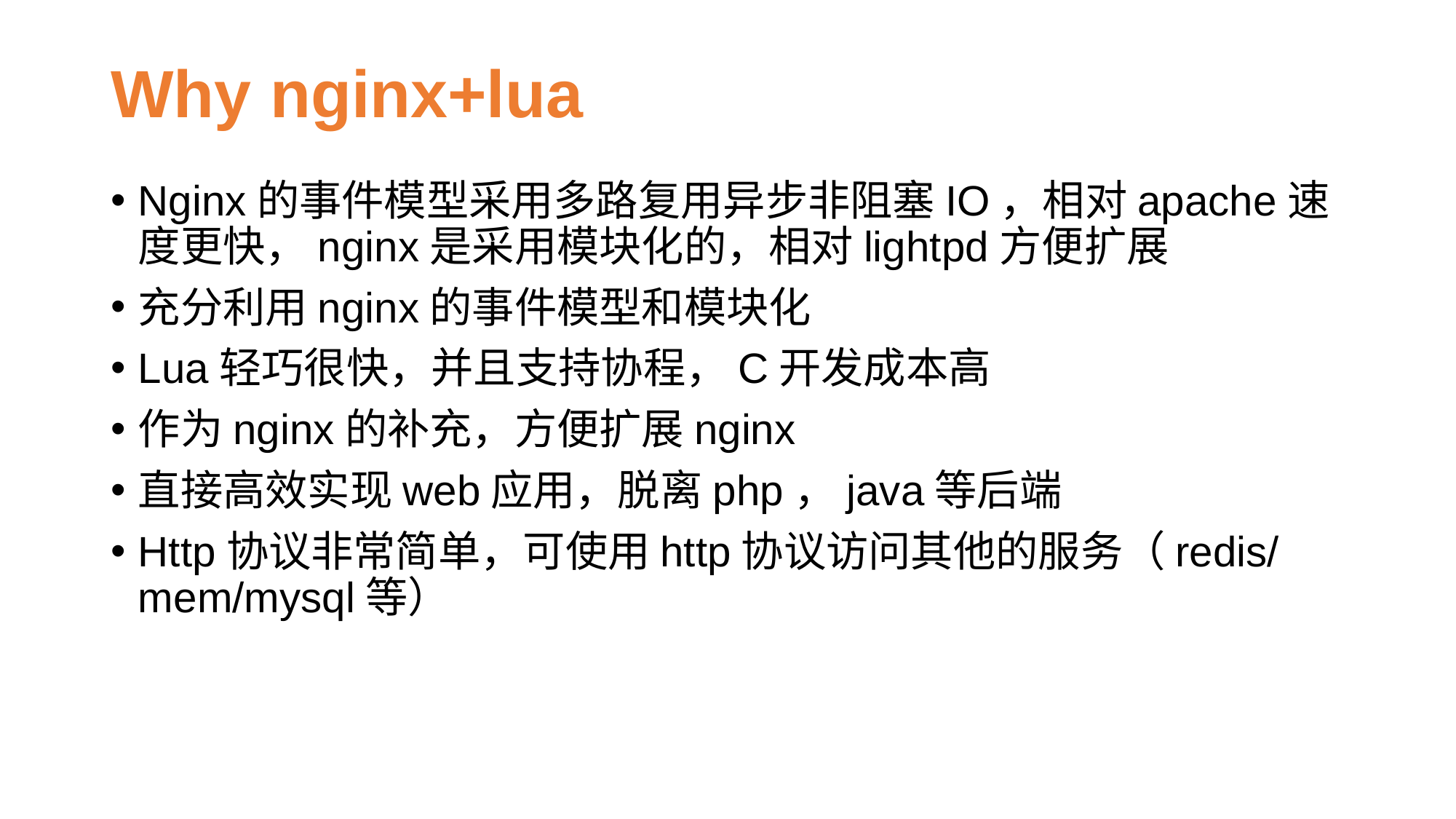

# Why nginx+lua
Nginx的事件模型采用多路复用异步非阻塞IO，相对apache速度更快，nginx是采用模块化的，相对lightpd方便扩展
充分利用nginx的事件模型和模块化
Lua轻巧很快，并且支持协程，C开发成本高
作为nginx的补充，方便扩展nginx
直接高效实现web应用，脱离php，java等后端
Http协议非常简单，可使用http协议访问其他的服务（redis/mem/mysql等）